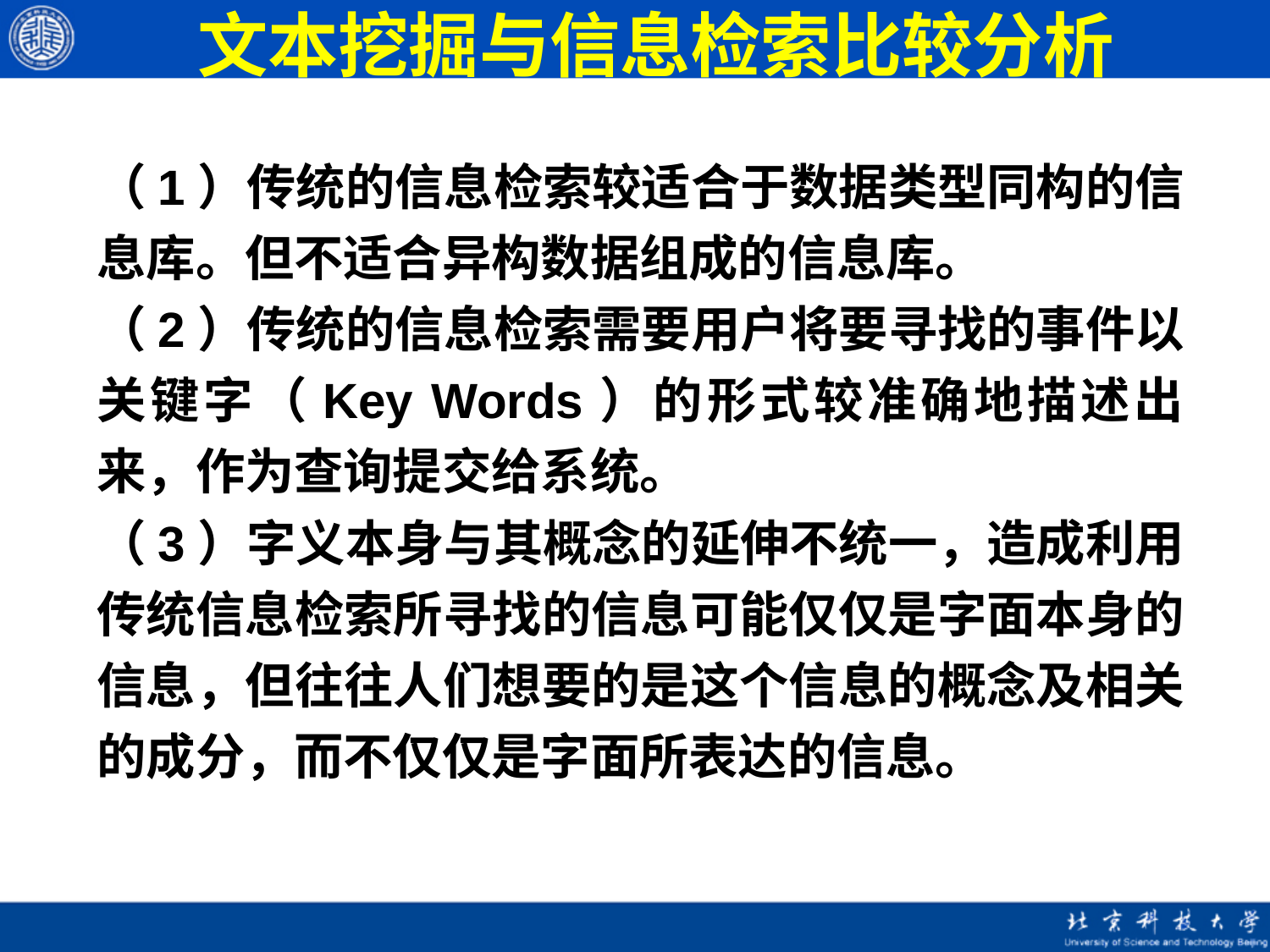

# 文本挖掘与信息检索比较分析
（1）传统的信息检索较适合于数据类型同构的信息库。但不适合异构数据组成的信息库。
（2）传统的信息检索需要用户将要寻找的事件以关键字（Key Words）的形式较准确地描述出来，作为查询提交给系统。
（3）字义本身与其概念的延伸不统一，造成利用传统信息检索所寻找的信息可能仅仅是字面本身的信息，但往往人们想要的是这个信息的概念及相关的成分，而不仅仅是字面所表达的信息。
6